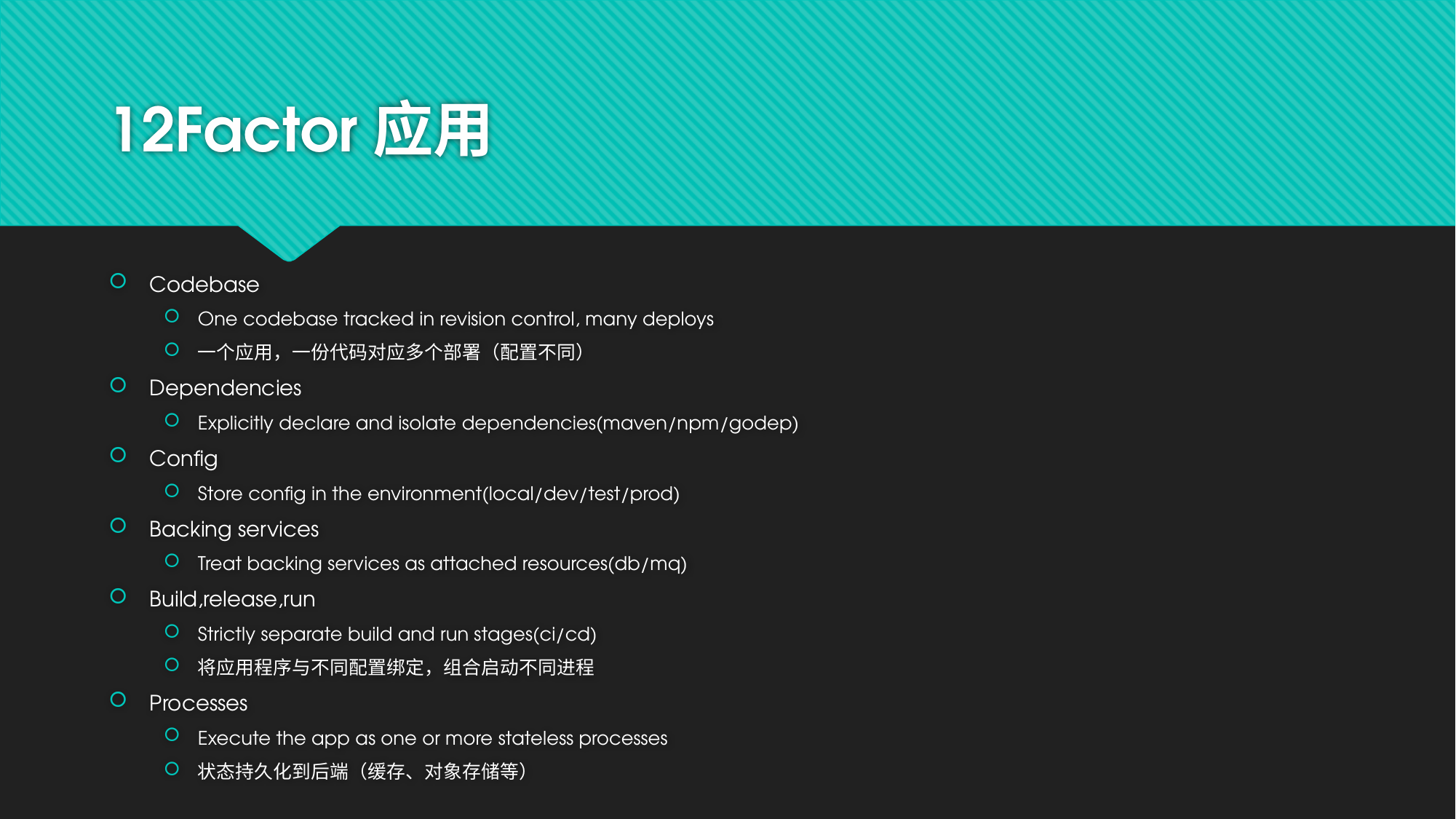

# 12Factor应用
Codebase
One codebase tracked in revision control, many deploys
一个应用，一份代码对应多个部署（配置不同）
Dependencies
Explicitly declare and isolate dependencies(maven/npm/godep)
Config
Store config in the environment(local/dev/test/prod)
Backing services
Treat backing services as attached resources(db/mq)
Build,release,run
Strictly separate build and run stages(ci/cd)
将应用程序与不同配置绑定，组合启动不同进程
Processes
Execute the app as one or more stateless processes
状态持久化到后端（缓存、对象存储等）